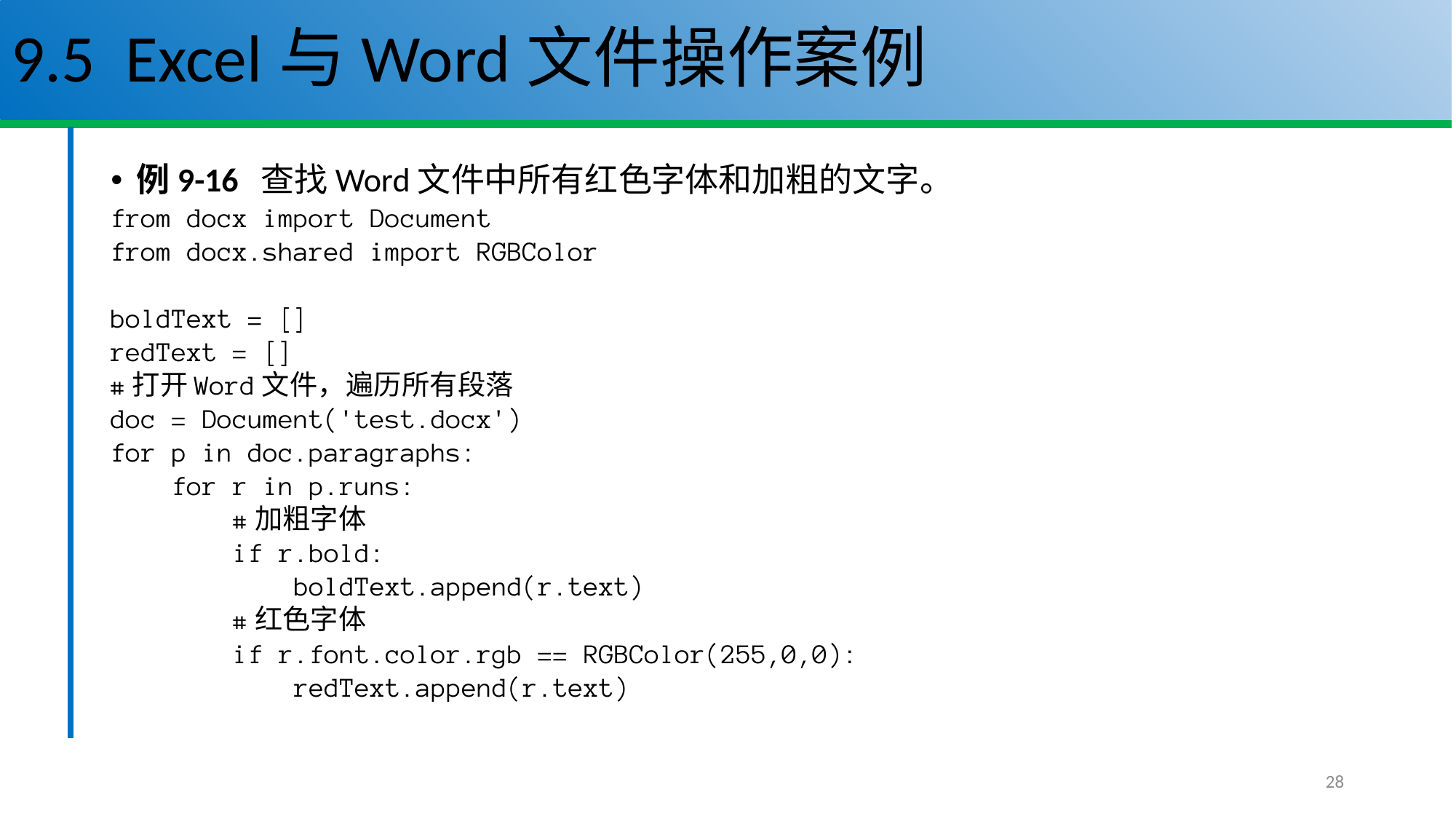

# 9.5  Excel与Word文件操作案例
例9-16  查找Word文件中所有红色字体和加粗的文字。
from docx import Document
from docx.shared import RGBColor

boldText = []
redText = []
#打开Word文件，遍历所有段落
doc = Document('test.docx')
for p in doc.paragraphs:
    for r in p.runs:
        #加粗字体
        if r.bold:
            boldText.append(r.text)
        #红色字体
        if r.font.color.rgb == RGBColor(255,0,0):
            redText.append(r.text)
28